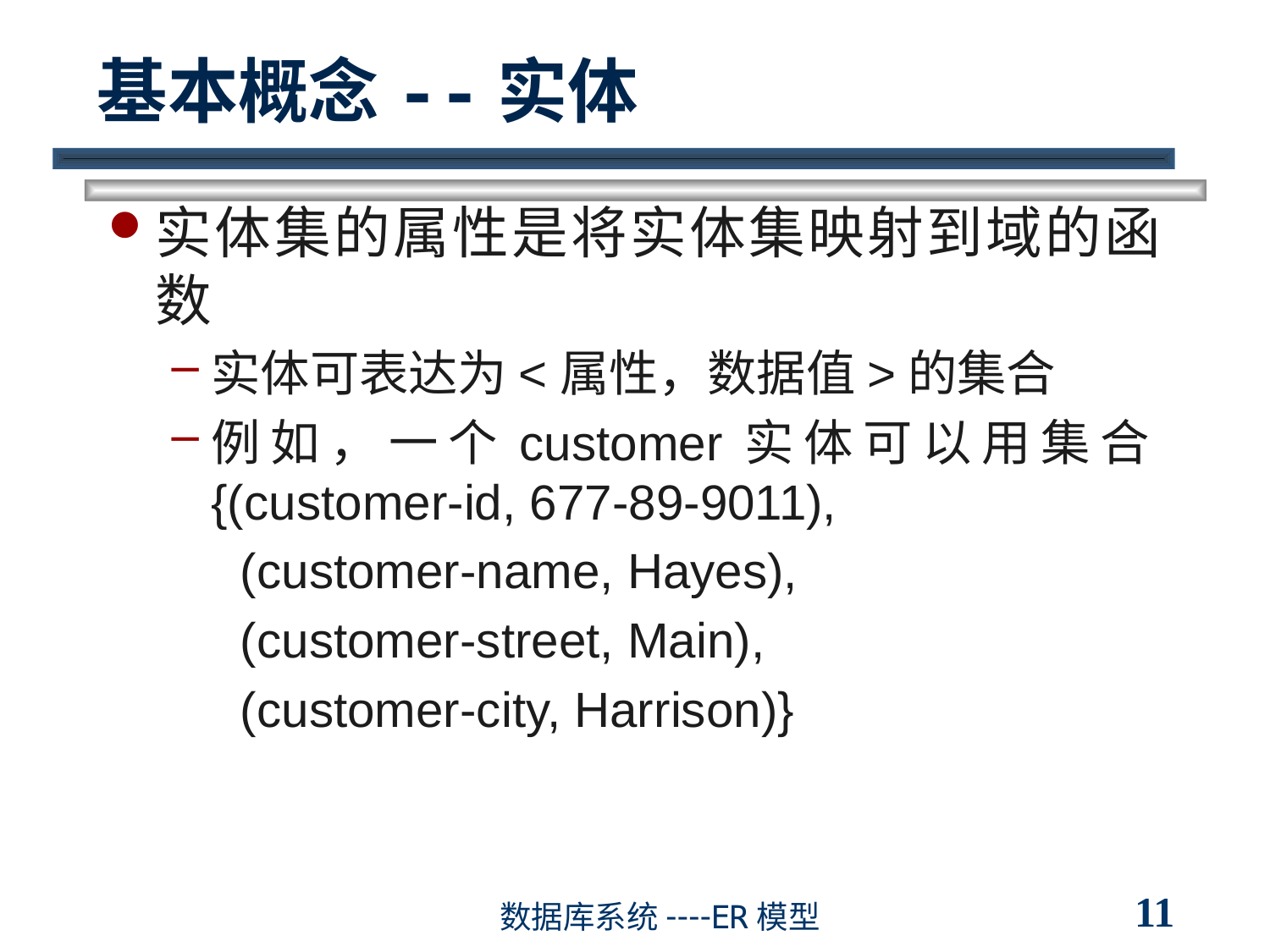

# 基本概念--实体
实体集的属性是将实体集映射到域的函数
实体可表达为<属性，数据值>的集合
例如，一个customer实体可以用集合{(customer-id, 677-89-9011),
     (customer-name, Hayes),
     (customer-street, Main),
     (customer-city, Harrison)}

11
数据库系统----ER模型